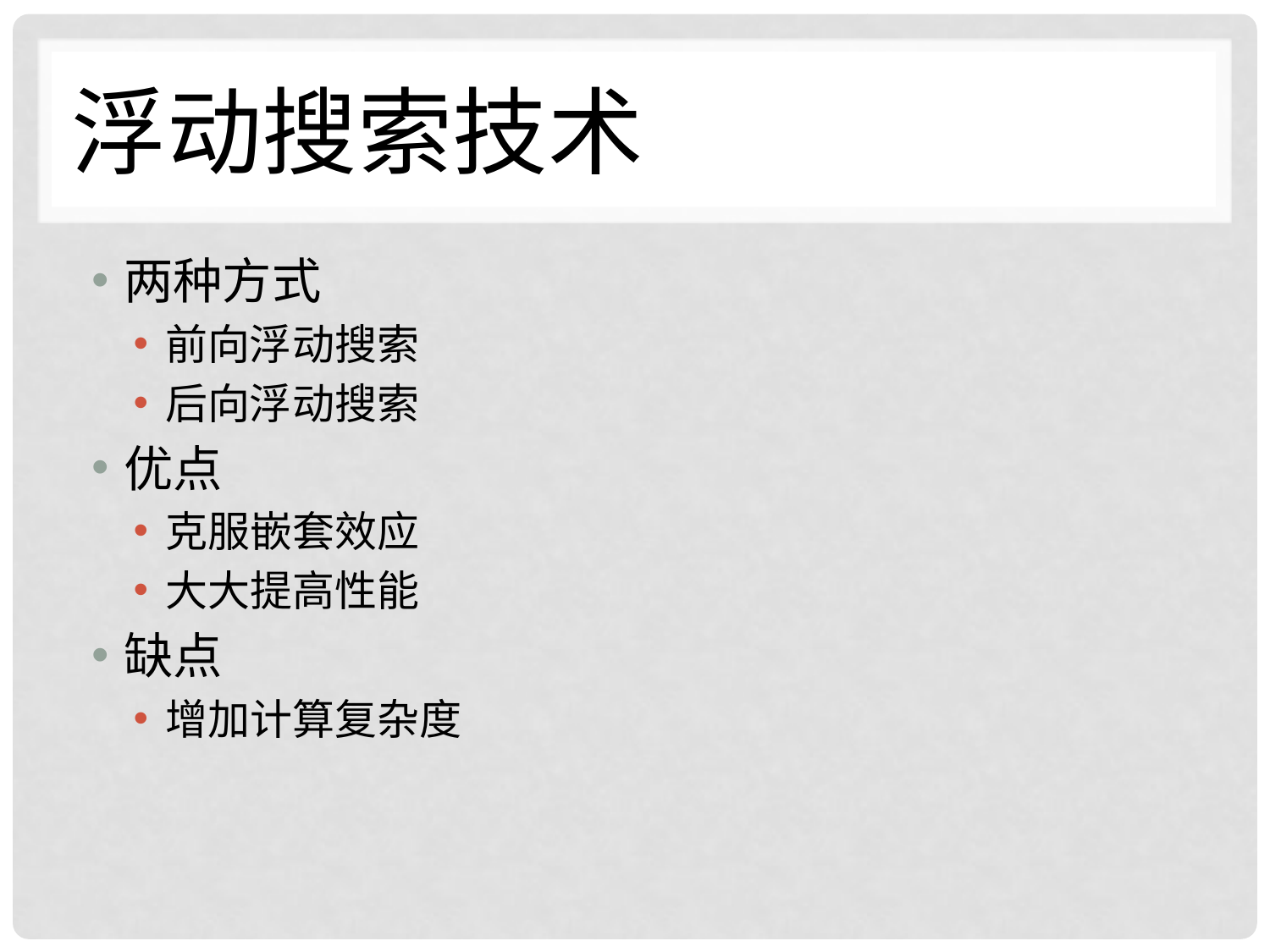

# 浮动搜索技术
两种方式
前向浮动搜索
后向浮动搜索
优点
克服嵌套效应
大大提高性能
缺点
增加计算复杂度